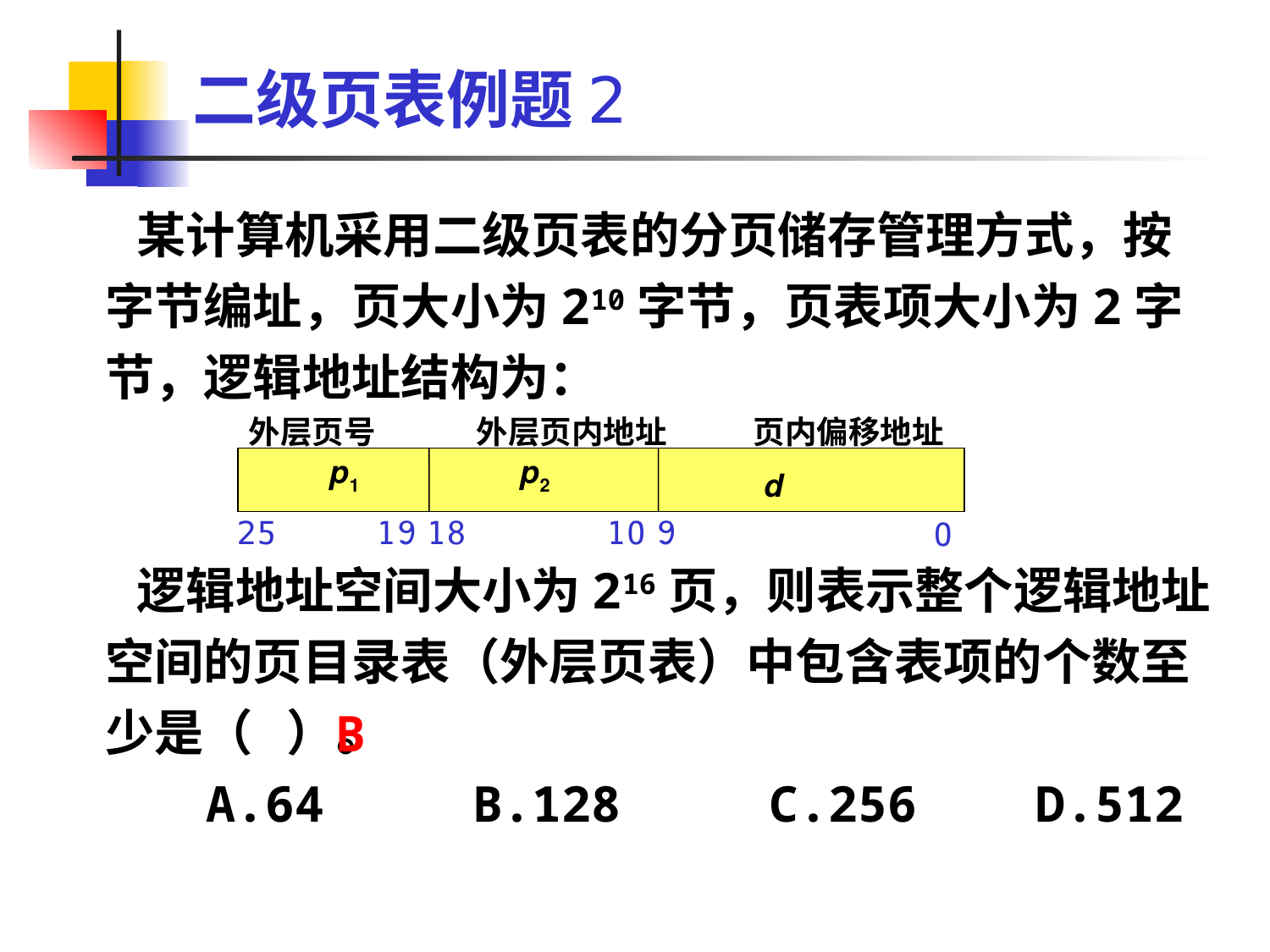

# 二级页表例题2
      某计算机采用二级页表的分页储存管理方式，按字节编址，页大小为210字节，页表项大小为2字节，逻辑地址结构为：

      逻辑地址空间大小为216页，则表示整个逻辑地址空间的页目录表（外层页表）中包含表项的个数至少是（   ）。
     A.64     B.128     C.256    D.512

    外层页号              外层页内地址            页内偏移地址

p1
p2
d
25
19
18
10
9
0
B